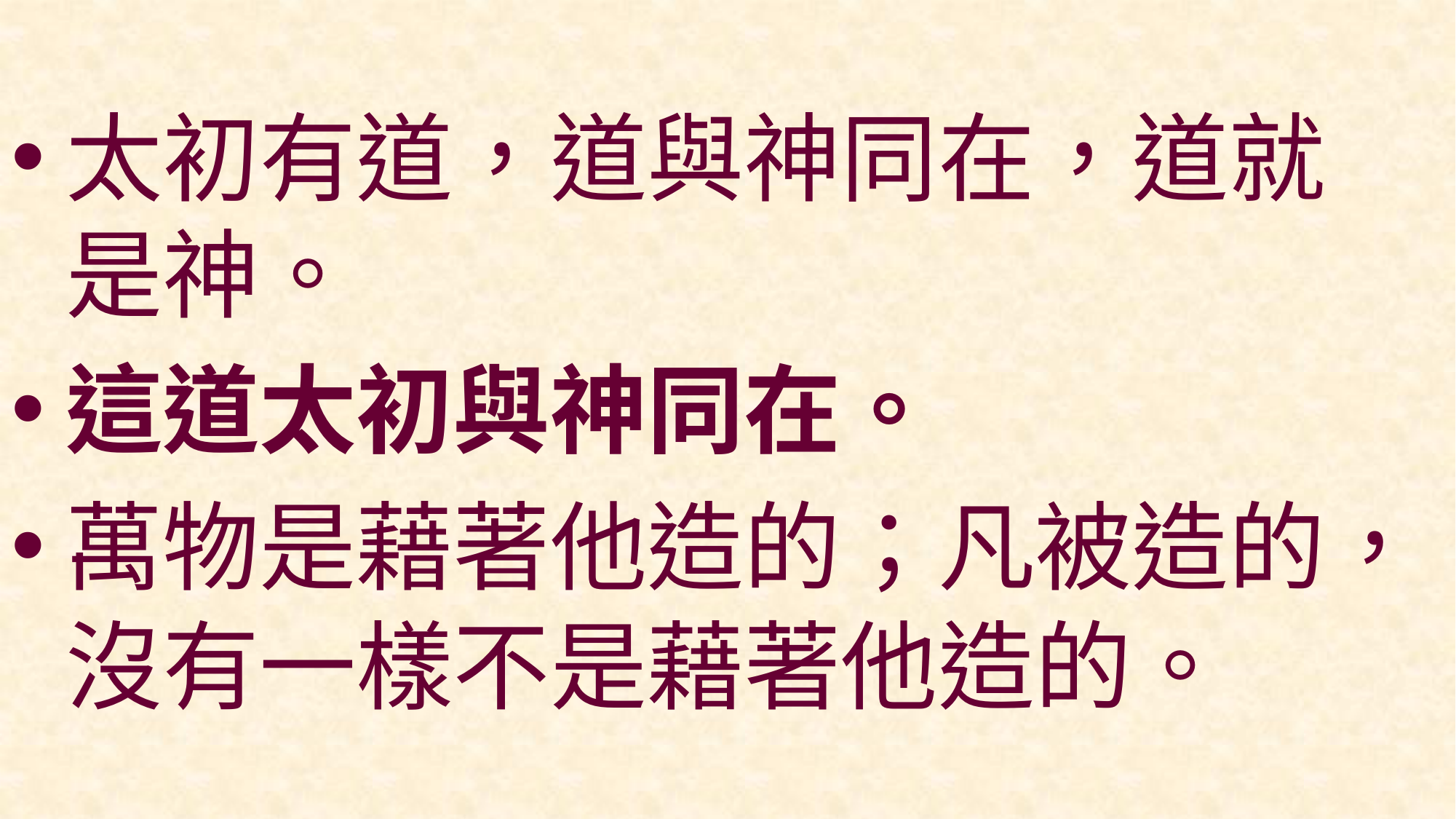

太初有道，道與神同在，道就是神。
這道太初與神同在。
萬物是藉著他造的；凡被造的，沒有一樣不是藉著他造的。